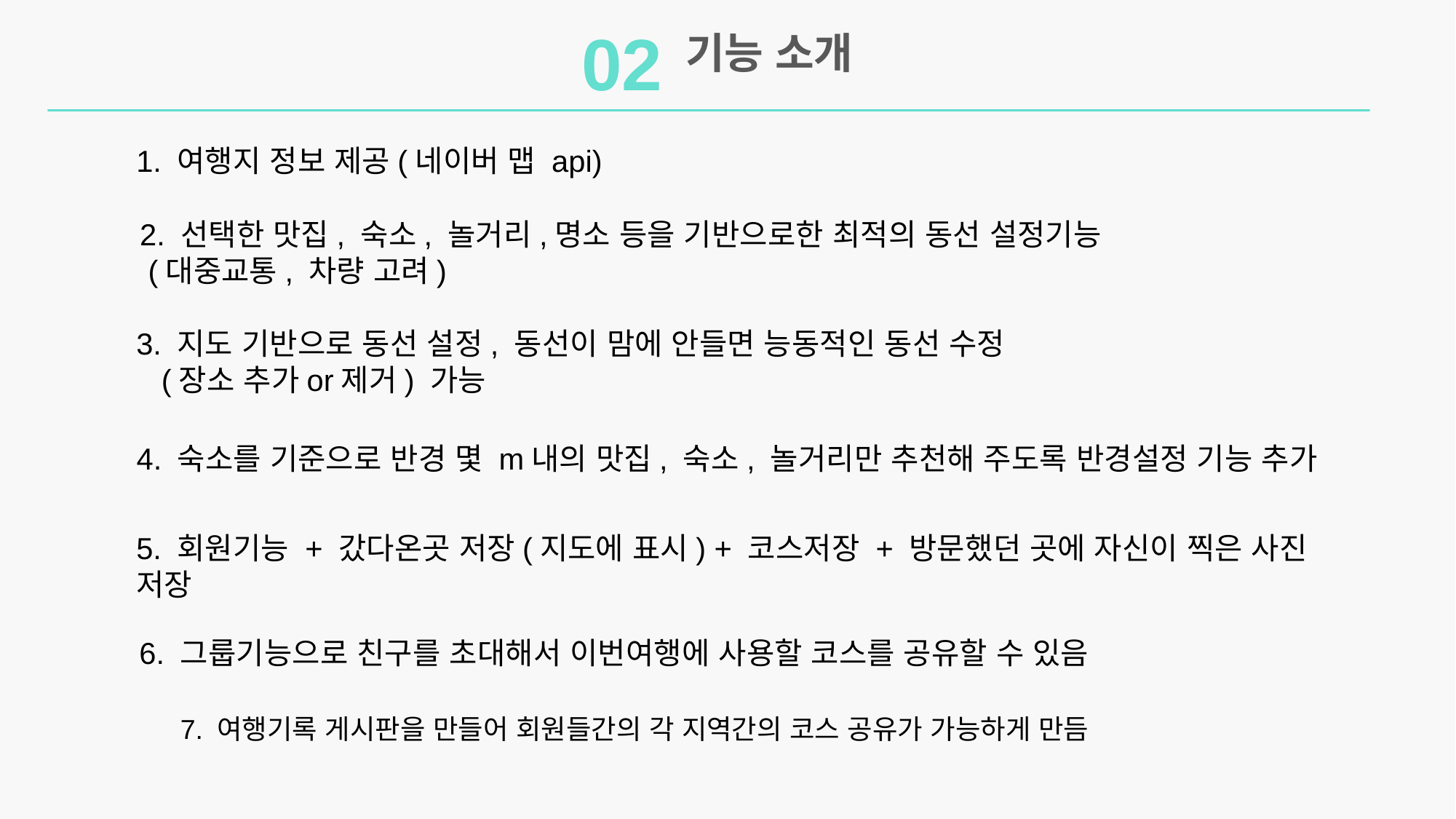

02
기능 소개

1. 여행지 정보 제공(네이버 맵 api)
2. 선택한 맛집, 숙소, 놀거리,명소 등을 기반으로한 최적의 동선 설정기능
 (대중교통, 차량 고려)
3. 지도 기반으로 동선 설정, 동선이 맘에 안들면 능동적인 동선 수정
   (장소 추가or제거) 가능

4. 숙소를 기준으로 반경 몇 m내의 맛집, 숙소, 놀거리만 추천해 주도록 반경설정 기능 추가
5. 회원기능 + 갔다온곳 저장(지도에 표시) + 코스저장 + 방문했던 곳에 자신이 찍은 사진 저장
6. 그룹기능으로 친구를 초대해서 이번여행에 사용할 코스를 공유할 수 있음
7. 여행기록 게시판을 만들어 회원들간의 각 지역간의 코스 공유가 가능하게 만듬